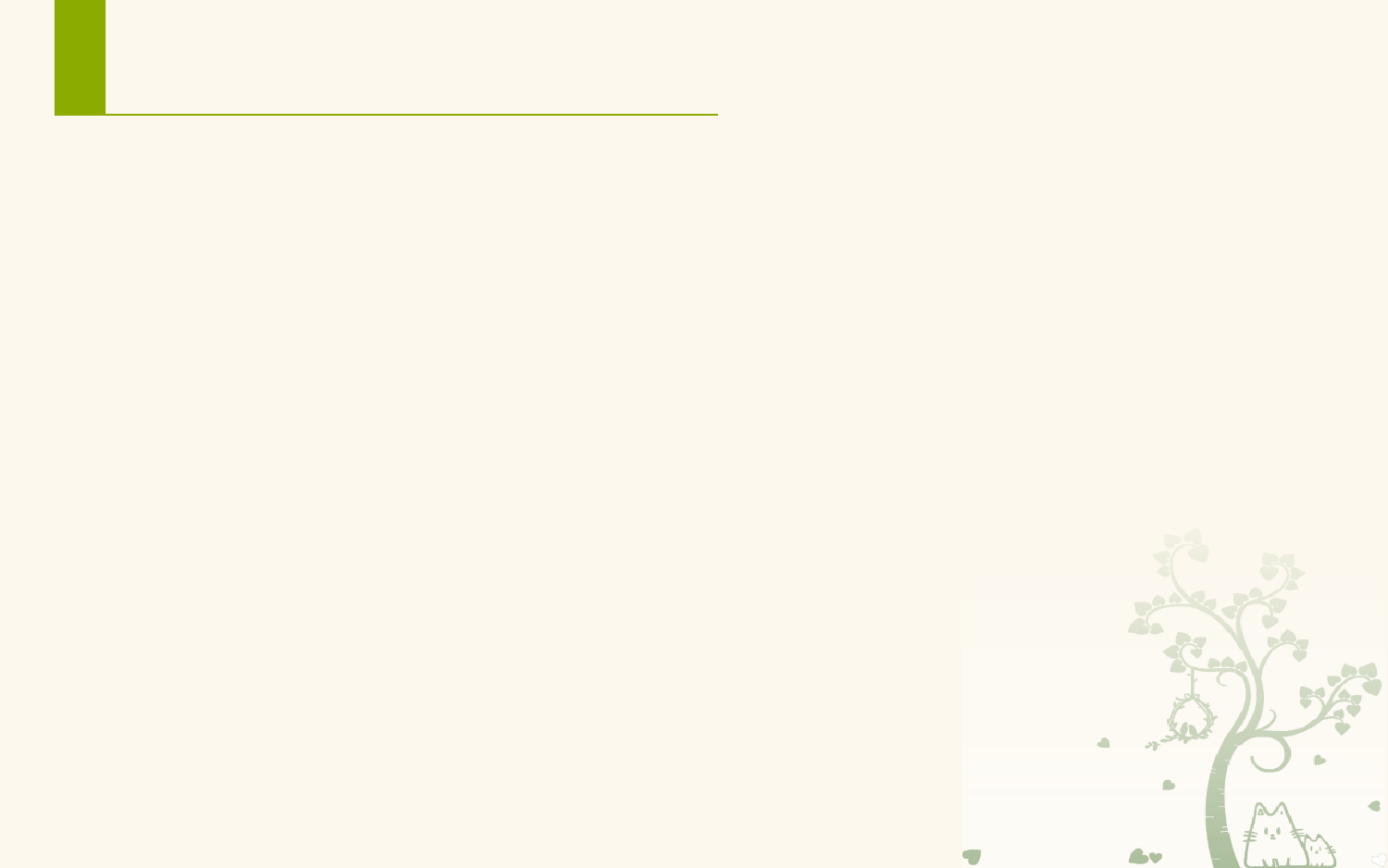

# AlertDialog的内容
设置单选列表
setSingleChoiceItems(CharSquerence[] a, int b,  new DialogInterface.OnClickListener() {
         public void onClick(DialogInterface dialog, int which) { ..}});
设置多选列表
setMultiChoiceItems(CharSquerence[] a, boolean[] b,OnClickListener listener)
设置普通列表
setItems（CharSquerence[] a，OnClickListener listener）
设置自定义视图
setView（View v）